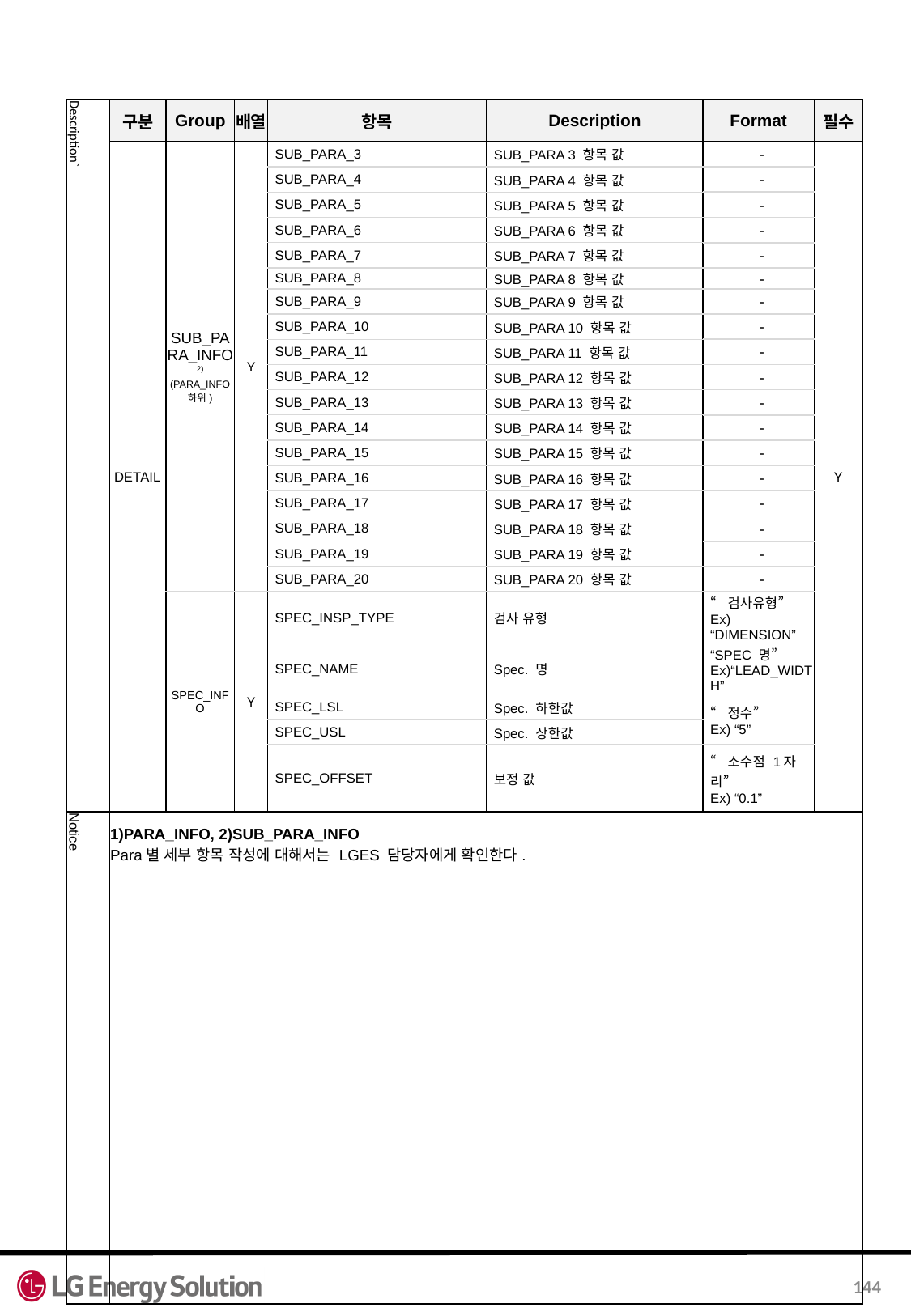

| Description` | 구분 | Group | 배열 | 항목 | Description | Format | 필수 |
| --- | --- | --- | --- | --- | --- | --- | --- |
|  | DETAIL | SUB\_PARA\_INFO2) (PARA\_INFO 하위) | Y | SUB\_PARA\_3 | SUB\_PARA 3 항목 값 | - | Y |
|  |  |  |  | SUB\_PARA\_4 | SUB\_PARA 4 항목 값 | - |  |
|  |  |  |  | SUB\_PARA\_5 | SUB\_PARA 5 항목 값 | - |  |
|  |  |  |  | SUB\_PARA\_6 | SUB\_PARA 6 항목 값 | - |  |
|  |  |  |  | SUB\_PARA\_7 | SUB\_PARA 7 항목 값 | - |  |
|  |  |  |  | SUB\_PARA\_8 | SUB\_PARA 8 항목 값 | - |  |
|  |  |  |  | SUB\_PARA\_9 | SUB\_PARA 9 항목 값 | - |  |
|  |  |  |  | SUB\_PARA\_10 | SUB\_PARA 10 항목 값 | - |  |
|  |  |  |  | SUB\_PARA\_11 | SUB\_PARA 11 항목 값 | - |  |
|  |  |  |  | SUB\_PARA\_12 | SUB\_PARA 12 항목 값 | - |  |
|  |  |  |  | SUB\_PARA\_13 | SUB\_PARA 13 항목 값 | - |  |
|  |  |  |  | SUB\_PARA\_14 | SUB\_PARA 14 항목 값 | - |  |
|  |  |  |  | SUB\_PARA\_15 | SUB\_PARA 15 항목 값 | - |  |
|  |  |  |  | SUB\_PARA\_16 | SUB\_PARA 16 항목 값 | - |  |
|  |  |  |  | SUB\_PARA\_17 | SUB\_PARA 17 항목 값 | - |  |
|  |  |  |  | SUB\_PARA\_18 | SUB\_PARA 18 항목 값 | - |  |
|  |  |  |  | SUB\_PARA\_19 | SUB\_PARA 19 항목 값 | - |  |
|  |  |  |  | SUB\_PARA\_20 | SUB\_PARA 20 항목 값 | - |  |
|  |  | SPEC\_INFO | Y | SPEC\_INSP\_TYPE | 검사 유형 | “검사유형” Ex) “DIMENSION” |  |
|  |  |  |  | SPEC\_NAME | Spec. 명 | “SPEC 명” Ex)“LEAD\_WIDTH” |  |
|  |  |  |  | SPEC\_LSL | Spec. 하한값 | “정수” Ex) “5” |  |
|  |  |  |  | SPEC\_USL | Spec. 상한값 |  |  |
|  |  |  |  | SPEC\_OFFSET | 보정 값 | “소수점 1자리” Ex) “0.1” |  |
| Notice | 1)PARA\_INFO, 2)SUB\_PARA\_INFO Para별 세부 항목 작성에 대해서는 LGES 담당자에게 확인한다. |  |  |  |  |  |  |
|  |
| --- |
144